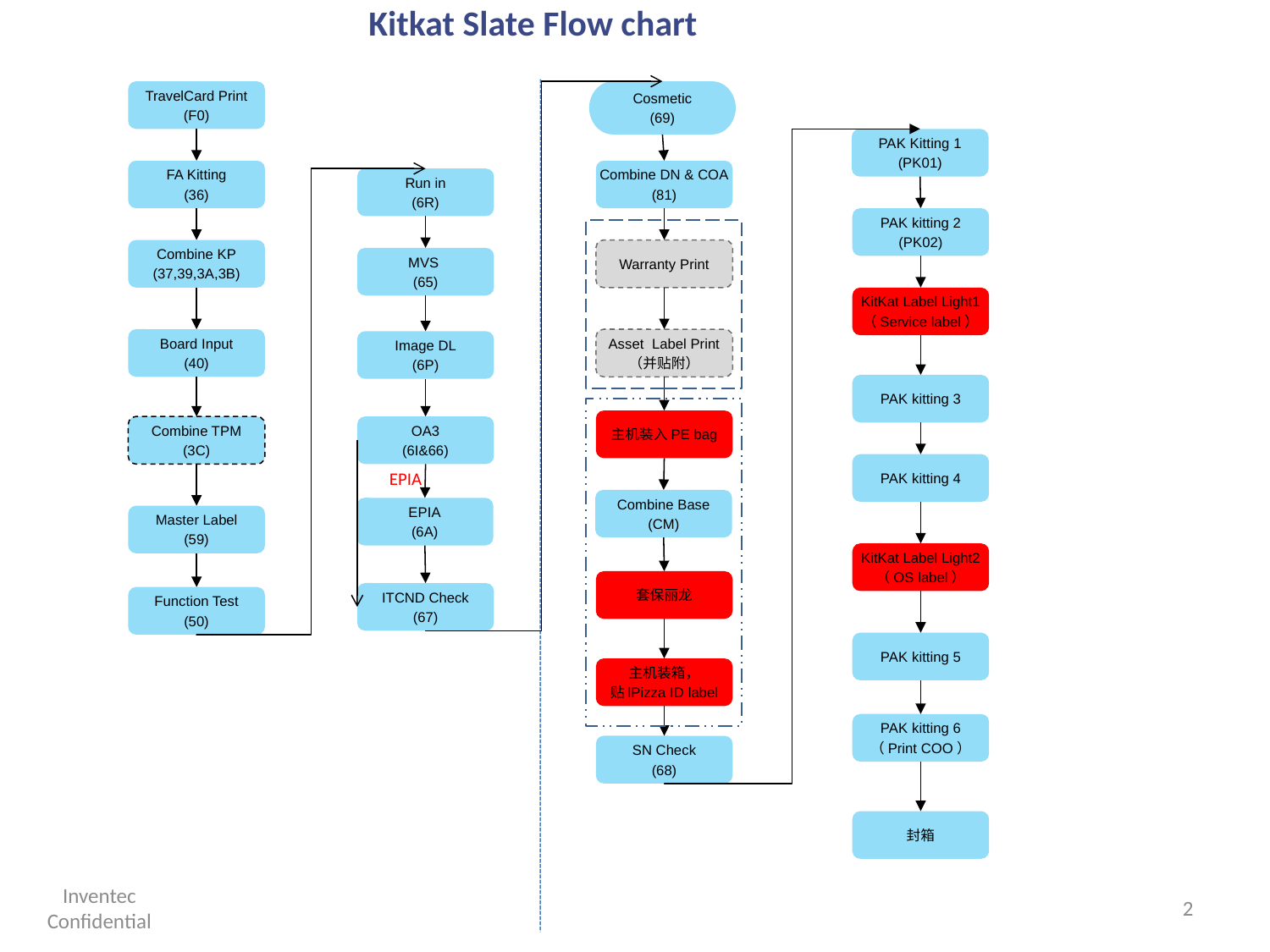

Kitkat Slate Flow chart
TravelCard Print
(F0)
Cosmetic
(69)
PAK Kitting 1
(PK01)
FA Kitting
(36)
Combine DN & COA
(81)
Run in
(6R)
PAK kitting 2
(PK02)

Combine KP
(37,39,3A,3B)
Warranty Print
MVS
(65)
KitKat Label Light1
（Service label）
Board Input
(40)
Asset  Label Print
（并贴附）
Image DL
(6P)
PAK kitting 3

主机装入PE bag
Combine TPM
(3C)
OA3
(6I&66)
PAK kitting 4
EPIA
Combine Base
(CM)
EPIA
(6A)
Master Label
(59)
KitKat Label Light2
（OS label）
套保丽龙
ITCND Check
(67)
Function Test
(50)
PAK kitting 5
主机装箱，
贴lPizza ID label
PAK kitting 6
（Print COO）
SN Check
(68)
封箱
Inventec Confidential
2